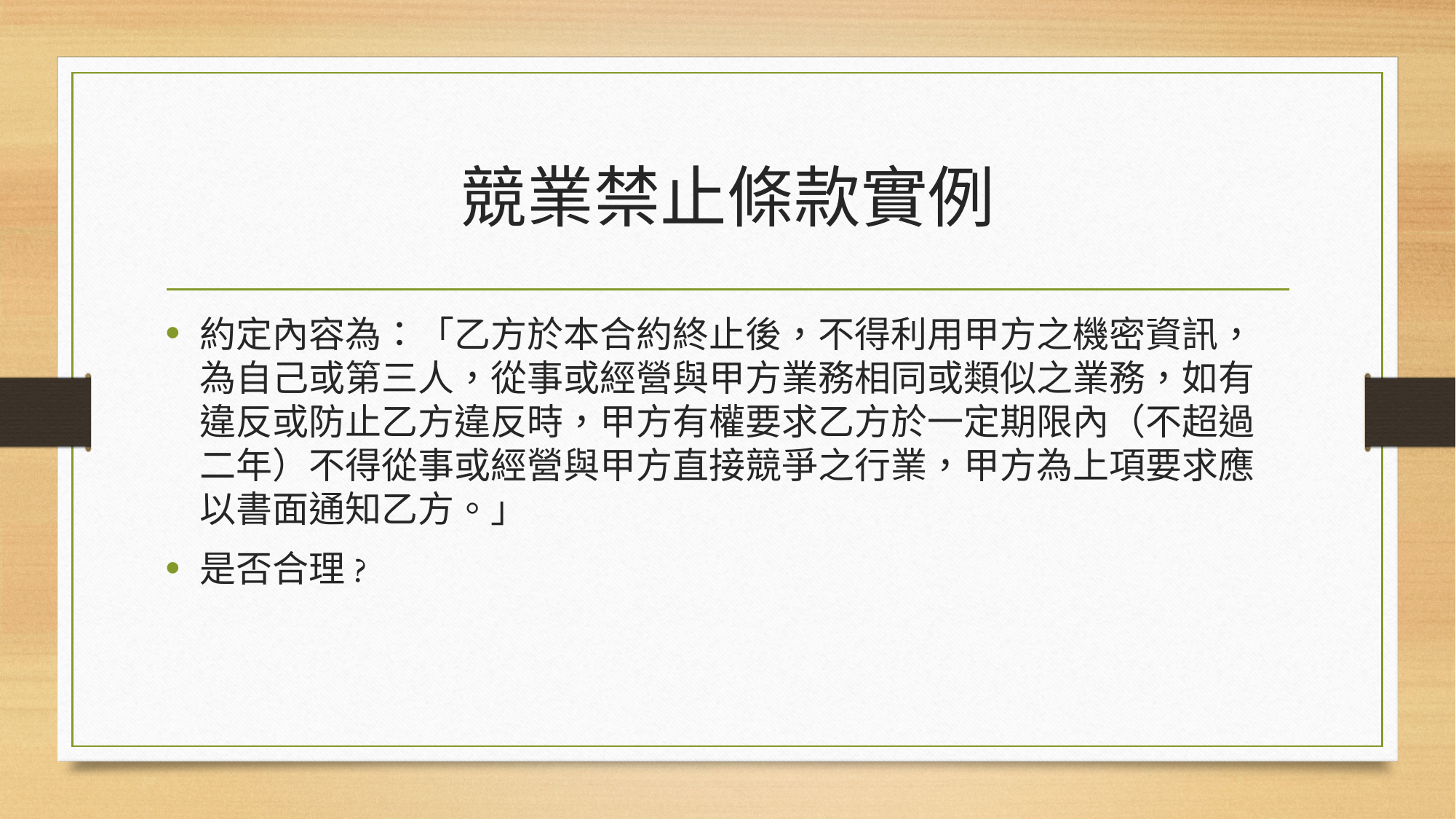

# 競業禁止條款實例
約定內容為：「乙方於本合約終止後，不得利用甲方之機密資訊，為自己或第三人，從事或經營與甲方業務相同或類似之業務，如有違反或防止乙方違反時，甲方有權要求乙方於一定期限內（不超過二年）不得從事或經營與甲方直接競爭之行業，甲方為上項要求應以書面通知乙方。」
是否合理?